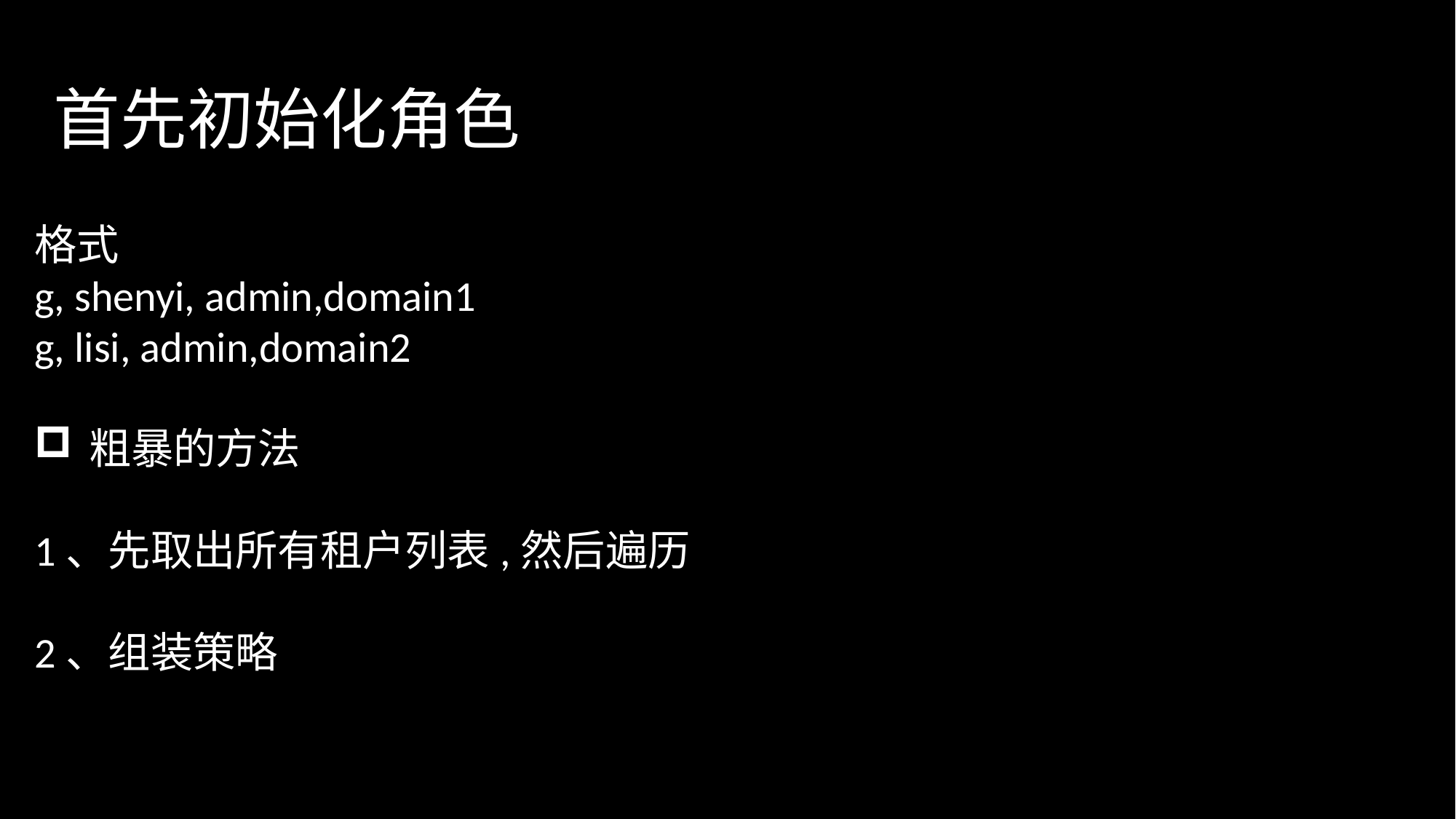

# 首先初始化角色
格式
g, shenyi, admin,domain1
g, lisi, admin,domain2

粗暴的方法

1、先取出所有租户列表,然后遍历

2、组装策略